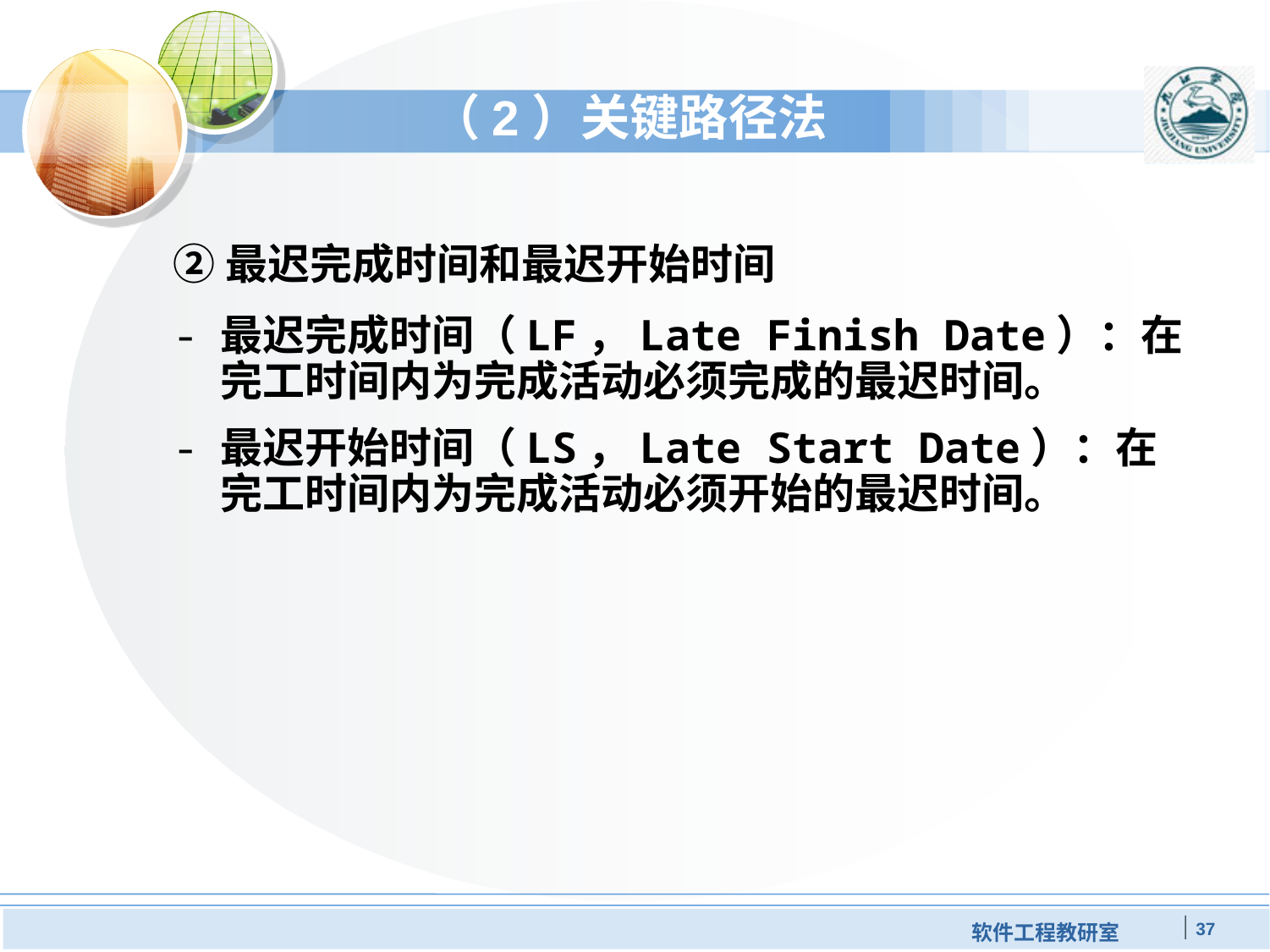

# （2）关键路径法
②最迟完成时间和最迟开始时间
最迟完成时间（LF，Late Finish Date）：在完工时间内为完成活动必须完成的最迟时间。
最迟开始时间（LS，Late Start Date）：在完工时间内为完成活动必须开始的最迟时间。